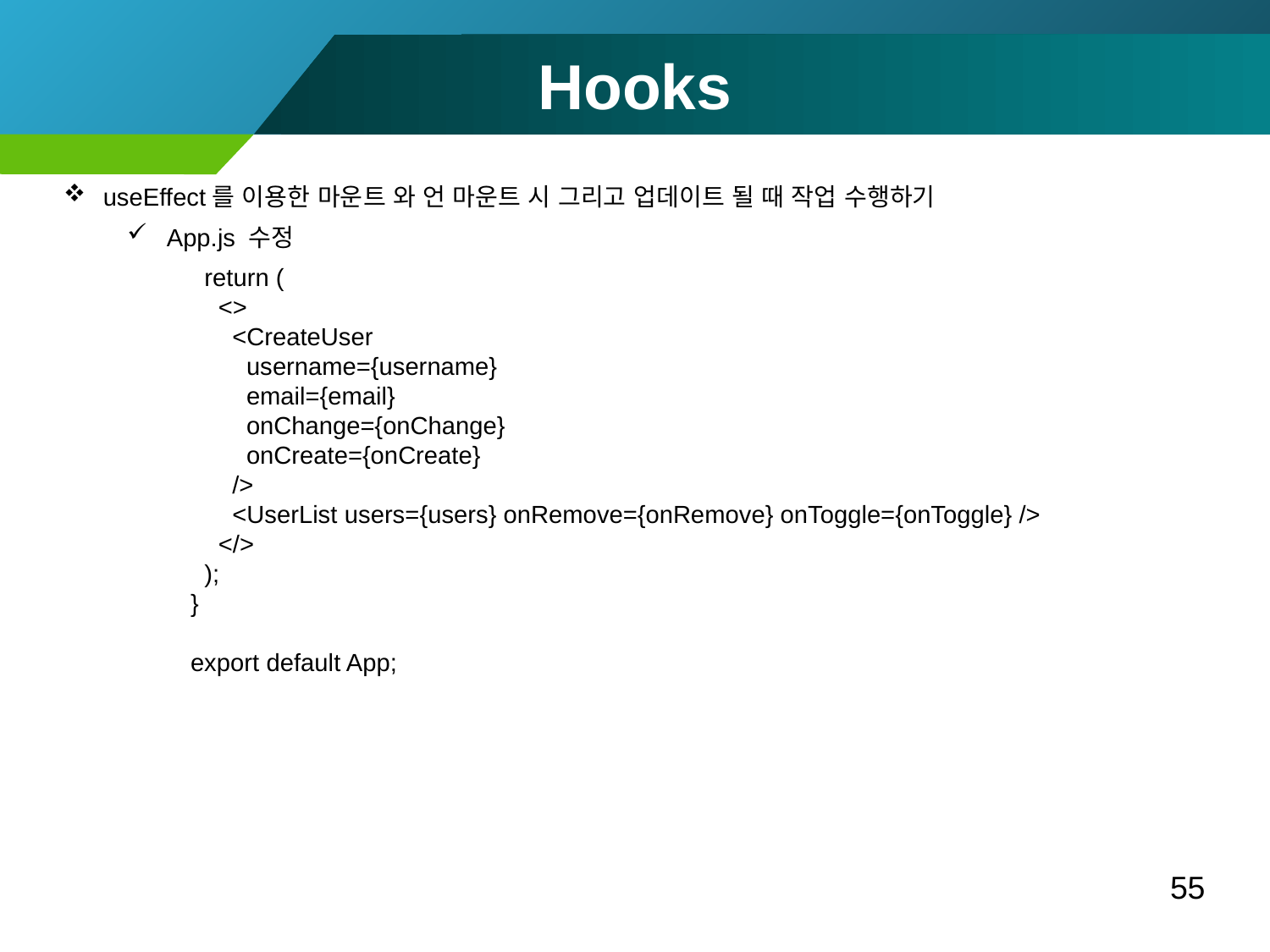

Hooks
useEffect를 이용한 마운트 와 언 마운트 시 그리고 업데이트 될 때 작업 수행하기
App.js 수정
  return (
    <>
      <CreateUser
        username={username}
        email={email}
        onChange={onChange}
        onCreate={onCreate}
      />
      <UserList users={users} onRemove={onRemove} onToggle={onToggle} />
    </>
  );
}

export default App;
55